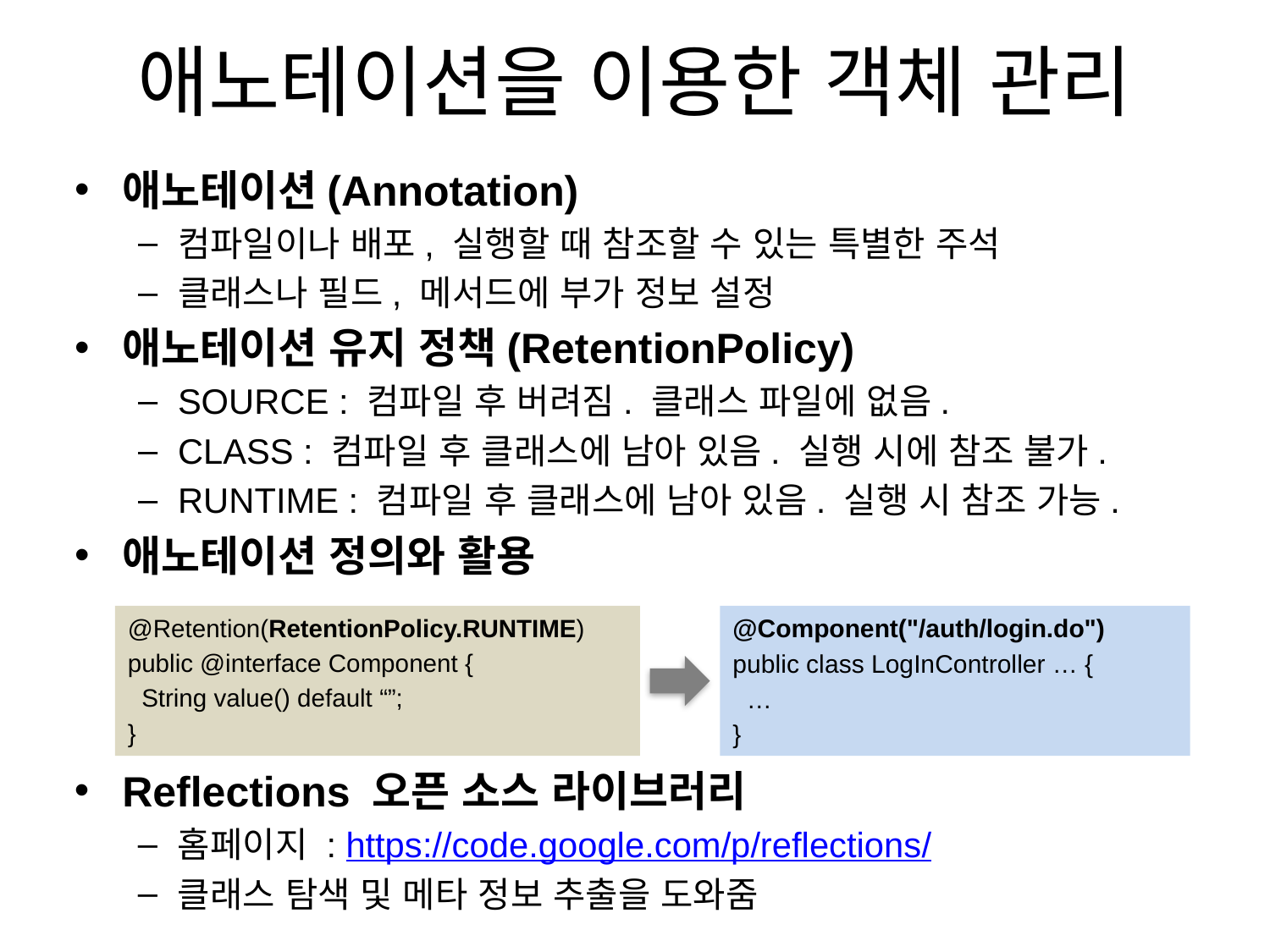

# 애노테이션을 이용한 객체 관리
애노테이션(Annotation)
컴파일이나 배포, 실행할 때 참조할 수 있는 특별한 주석
클래스나 필드, 메서드에 부가 정보 설정
애노테이션 유지 정책(RetentionPolicy)
SOURCE : 컴파일 후 버려짐. 클래스 파일에 없음.
CLASS : 컴파일 후 클래스에 남아 있음. 실행 시에 참조 불가.
RUNTIME : 컴파일 후 클래스에 남아 있음. 실행 시 참조 가능.
애노테이션 정의와 활용
@Retention(RetentionPolicy.RUNTIME)
public @interface Component {
  String value() default “”;
}
@Component("/auth/login.do")
public class LogInController … {
  …
}

Reflections 오픈 소스 라이브러리
홈페이지 : https://code.google.com/p/reflections/
클래스 탐색 및 메타 정보 추출을 도와줌